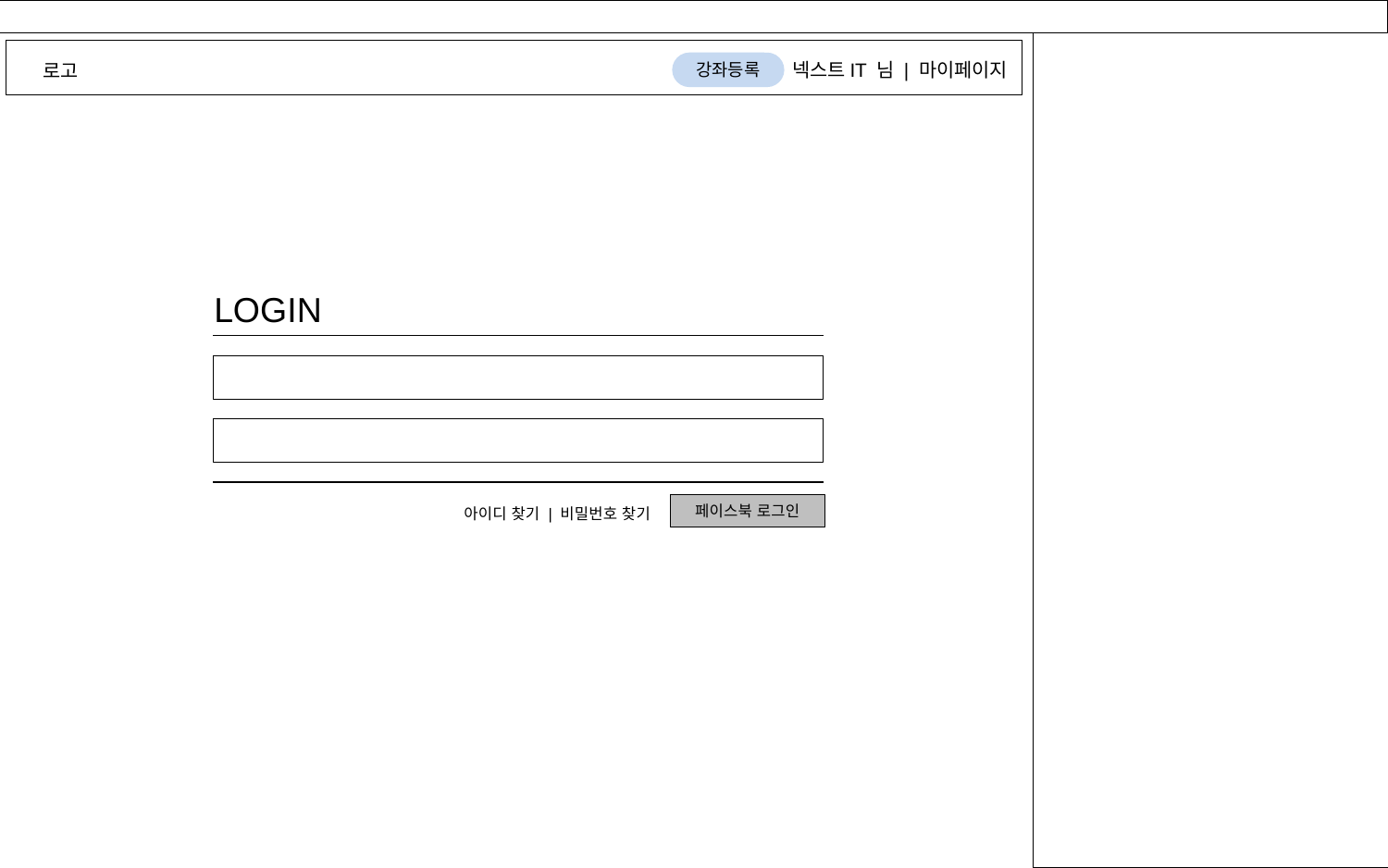

넥스트IT 님 | 마이페이지
로고
강좌등록
LOGIN

페이스북 로그인
아이디 찾기 | 비밀번호 찾기